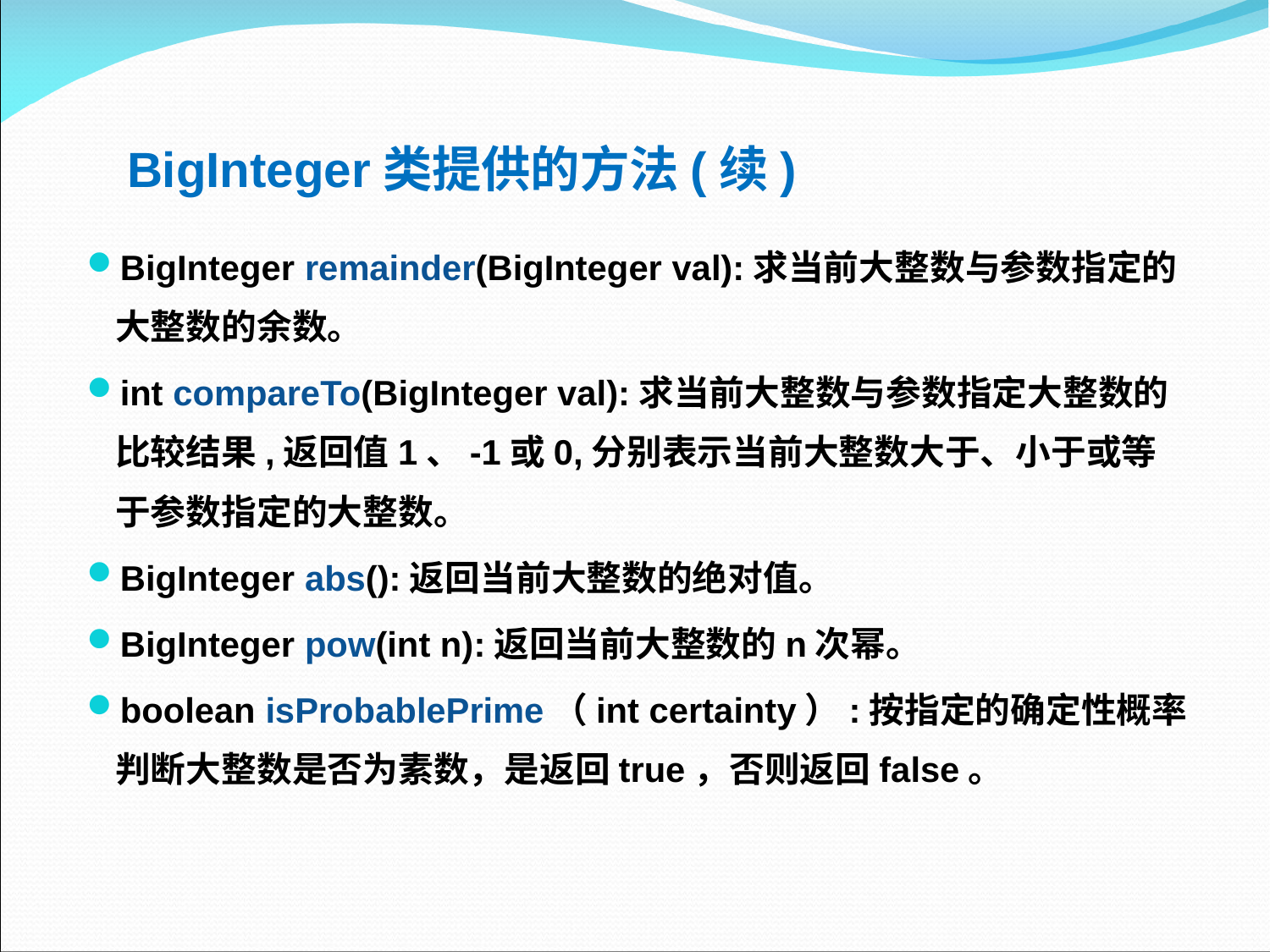

# BigInteger类提供的方法(续)
BigInteger remainder(BigInteger val):求当前大整数与参数指定的大整数的余数。
int compareTo(BigInteger val):求当前大整数与参数指定大整数的比较结果,返回值1、-1或0,分别表示当前大整数大于、小于或等于参数指定的大整数。
BigInteger abs():返回当前大整数的绝对值。
BigInteger pow(int n):返回当前大整数的n次幂。
boolean isProbablePrime（int certainty）:按指定的确定性概率判断大整数是否为素数，是返回true，否则返回false。